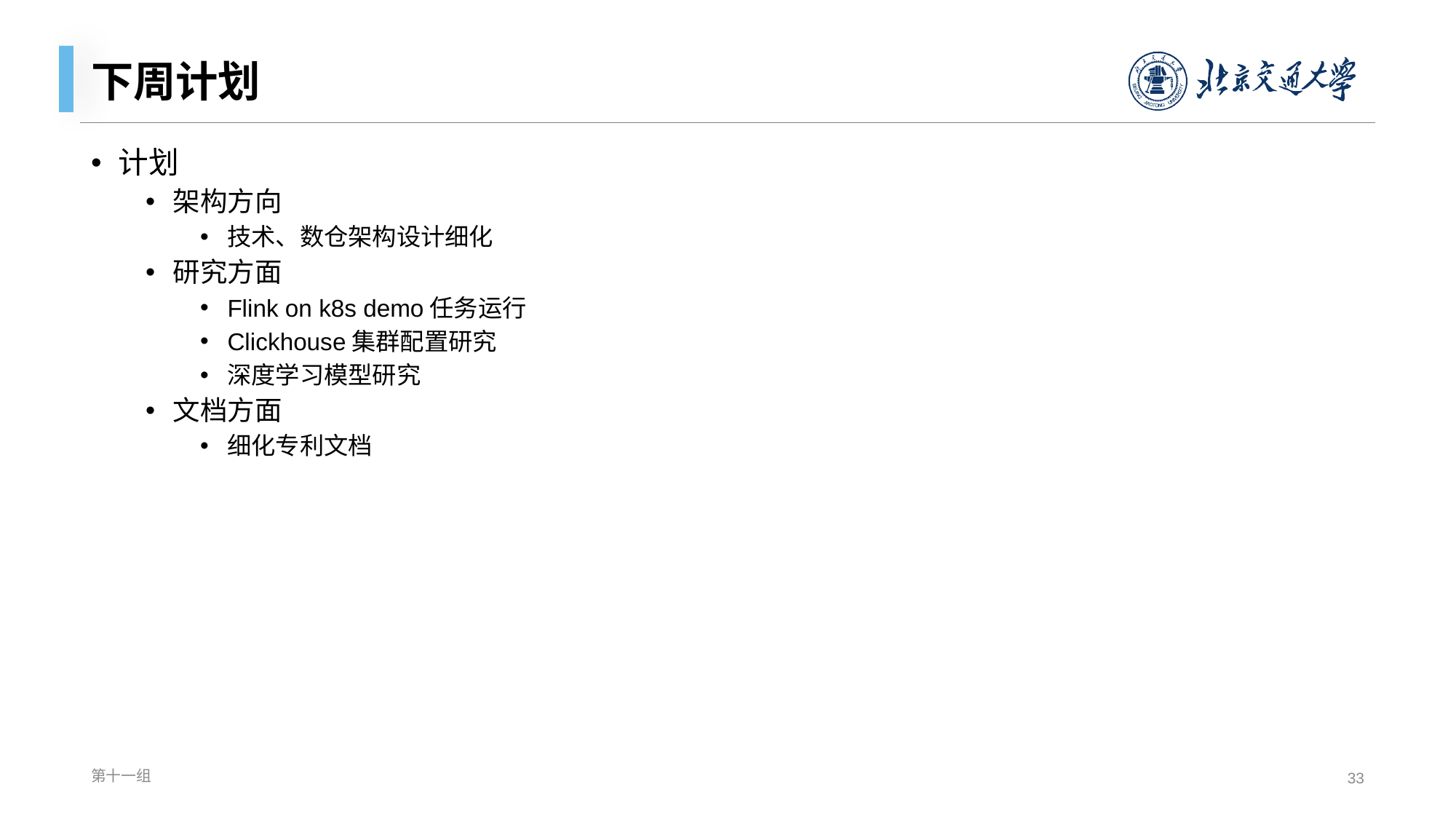

# 下周计划
计划
架构方向
技术、数仓架构设计细化
研究方面
Flink on k8s demo任务运行
Clickhouse集群配置研究
深度学习模型研究
文档方面
细化专利文档

第十一组
33